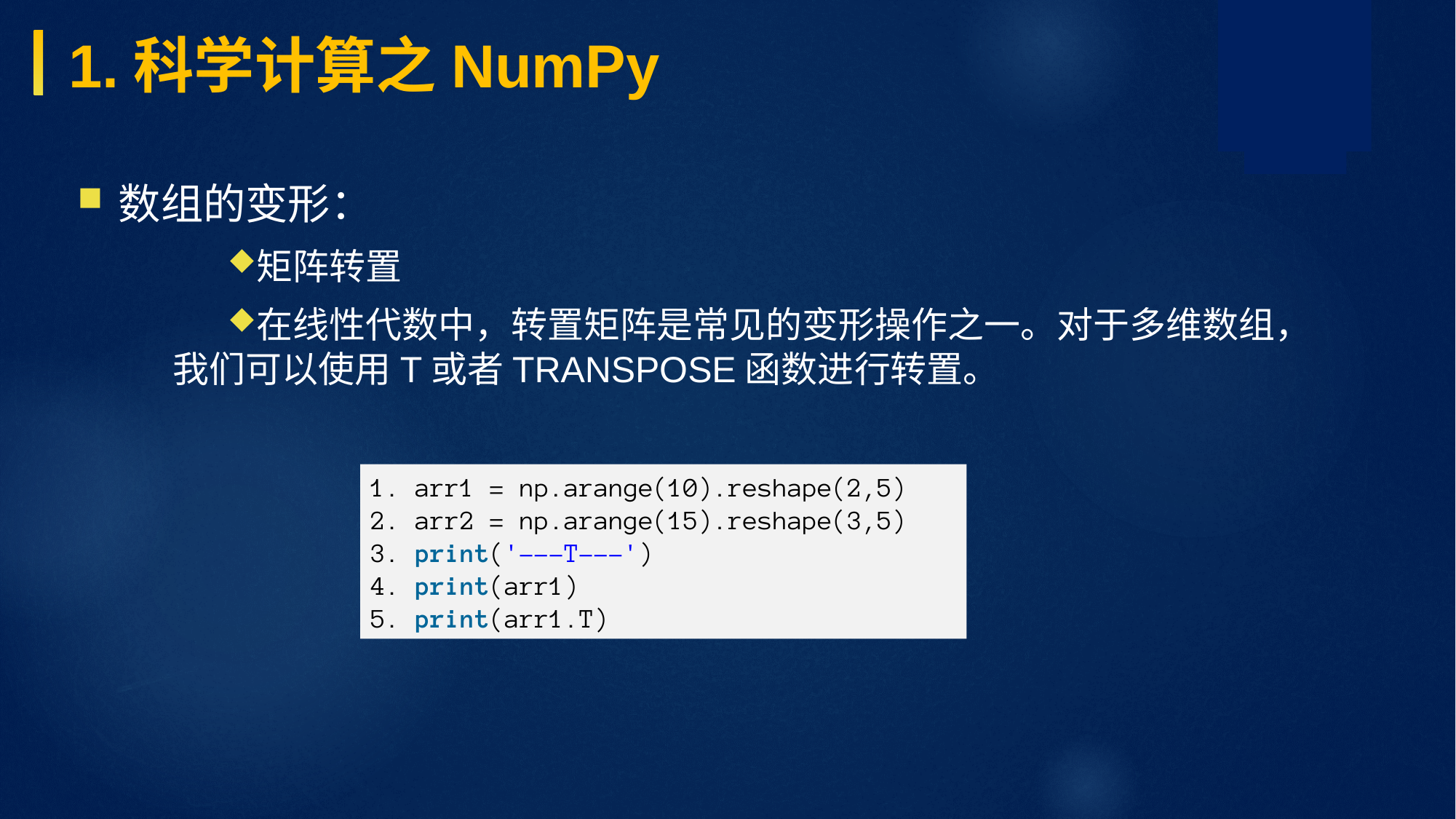

1.科学计算之NumPy
数组的变形：
矩阵转置
在线性代数中，转置矩阵是常见的变形操作之一。对于多维数组，我们可以使用T或者transpose函数进行转置。

1. arr1 = np.arange(10).reshape(2,5)    2. arr2 = np.arange(15).reshape(3,5)    3. print('---T---')    4. print(arr1)    5. print(arr1.T)